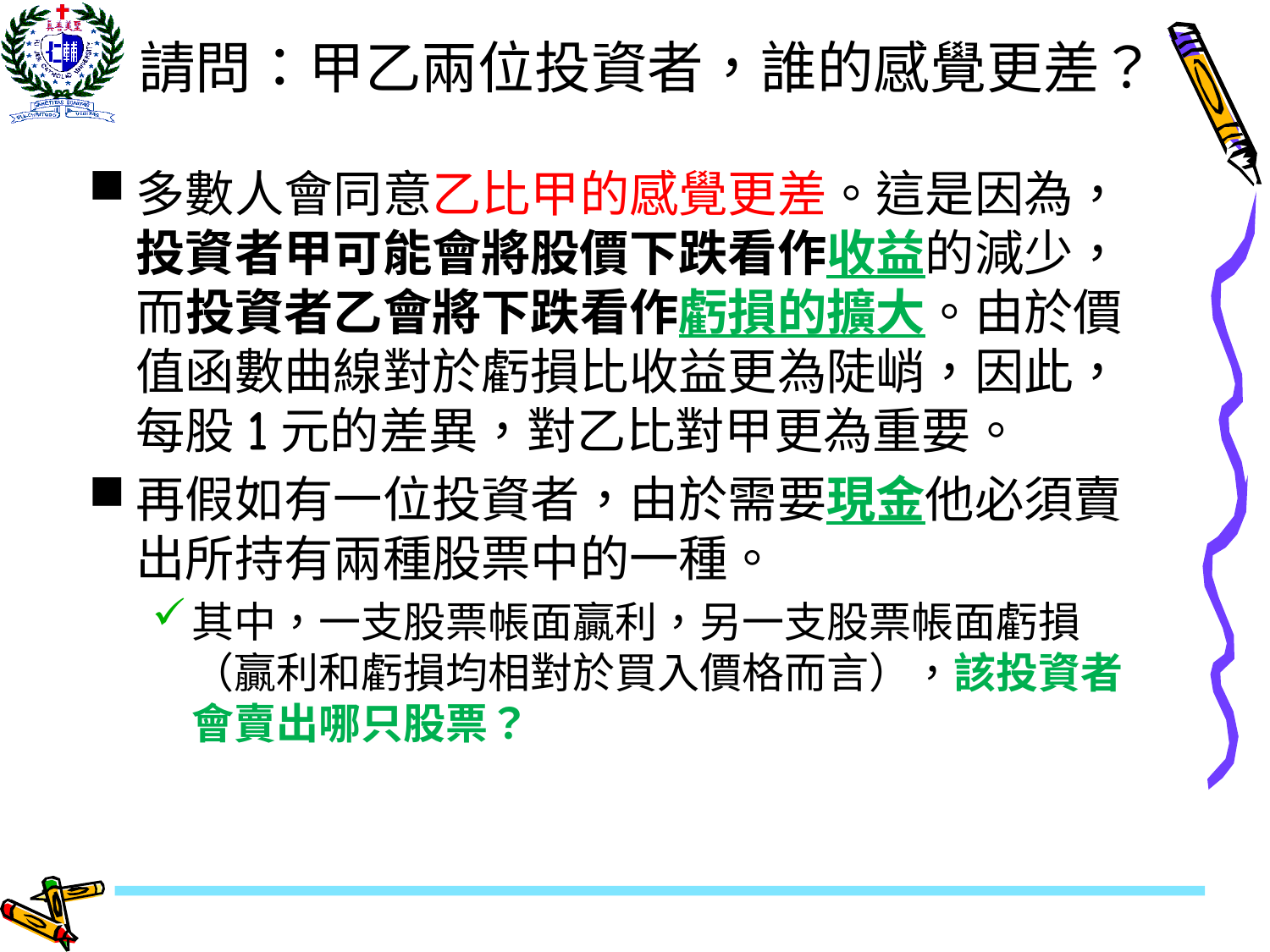

# 請問：甲乙兩位投資者，誰的感覺更差？
多數人會同意乙比甲的感覺更差。這是因為，投資者甲可能會將股價下跌看作收益的減少，而投資者乙會將下跌看作虧損的擴大。由於價值函數曲線對於虧損比收益更為陡峭，因此，每股1元的差異，對乙比對甲更為重要。
再假如有一位投資者，由於需要現金他必須賣出所持有兩種股票中的一種。
其中，一支股票帳面贏利，另一支股票帳面虧損（贏利和虧損均相對於買入價格而言），該投資者會賣出哪只股票？